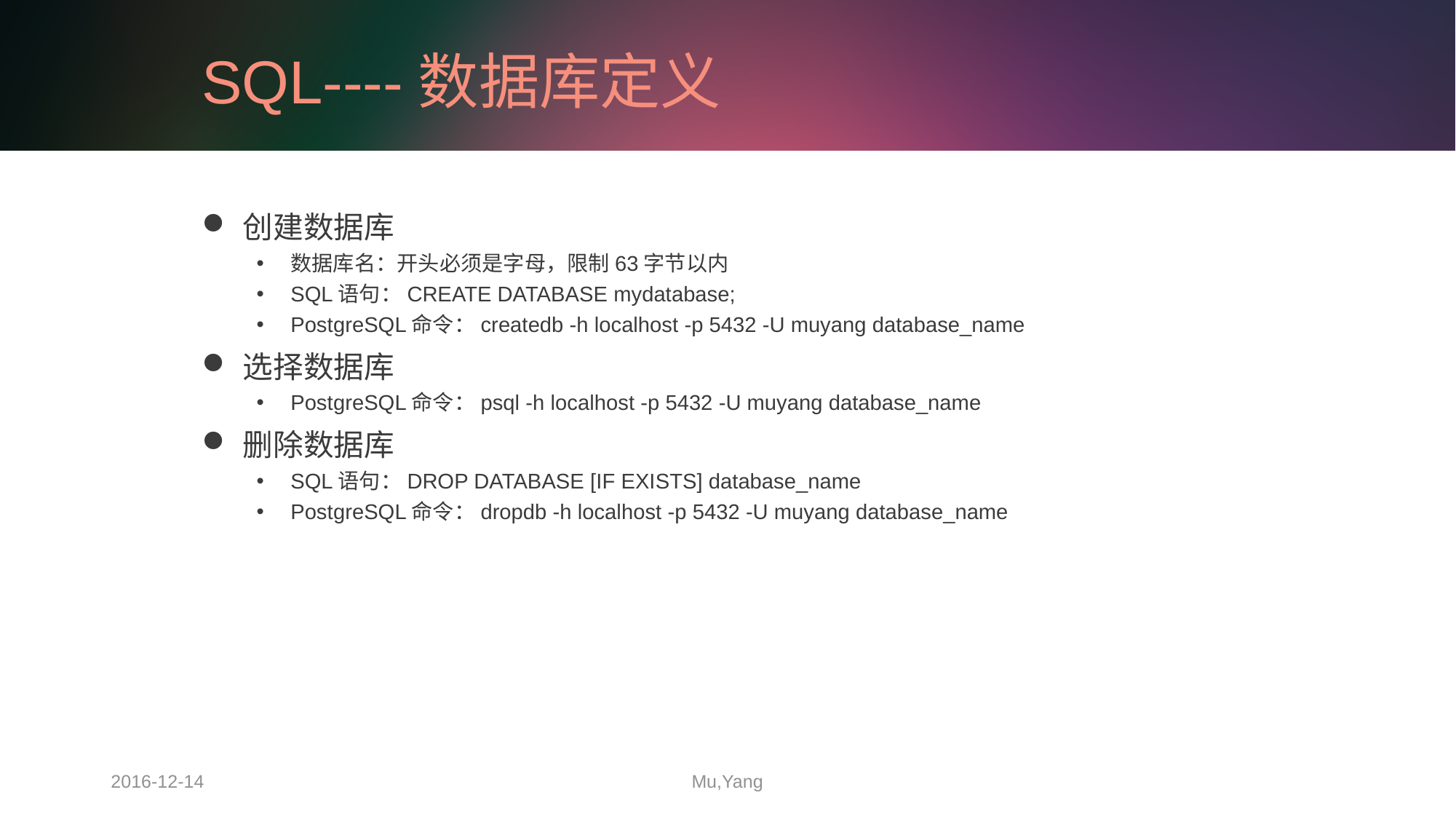

# SQL----数据库定义
创建数据库
数据库名：开头必须是字母，限制63字节以内
SQL语句：CREATE DATABASE mydatabase;
PostgreSQL命令：createdb -h localhost -p 5432 -U muyang database_name
选择数据库
PostgreSQL命令：psql -h localhost -p 5432 -U muyang database_name
删除数据库
SQL语句：DROP DATABASE [IF EXISTS] database_name
PostgreSQL命令：dropdb -h localhost -p 5432 -U muyang database_name

2016-12-14
Mu,Yang
54